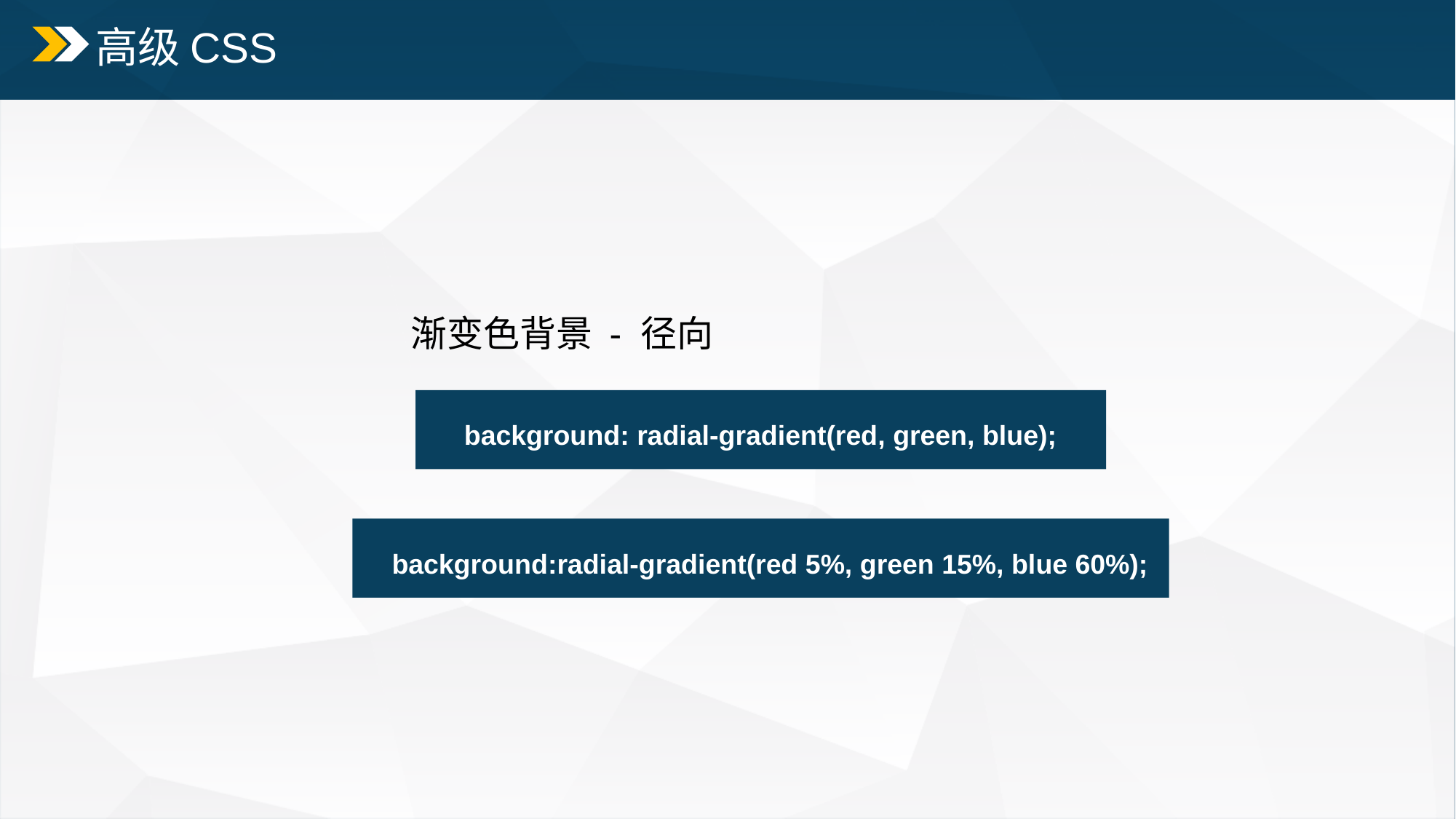

高级CSS

渐变色背景 - 径向

background: radial-gradient(red, green, blue);

background:radial-gradient(red 5%, green 15%, blue 60%);